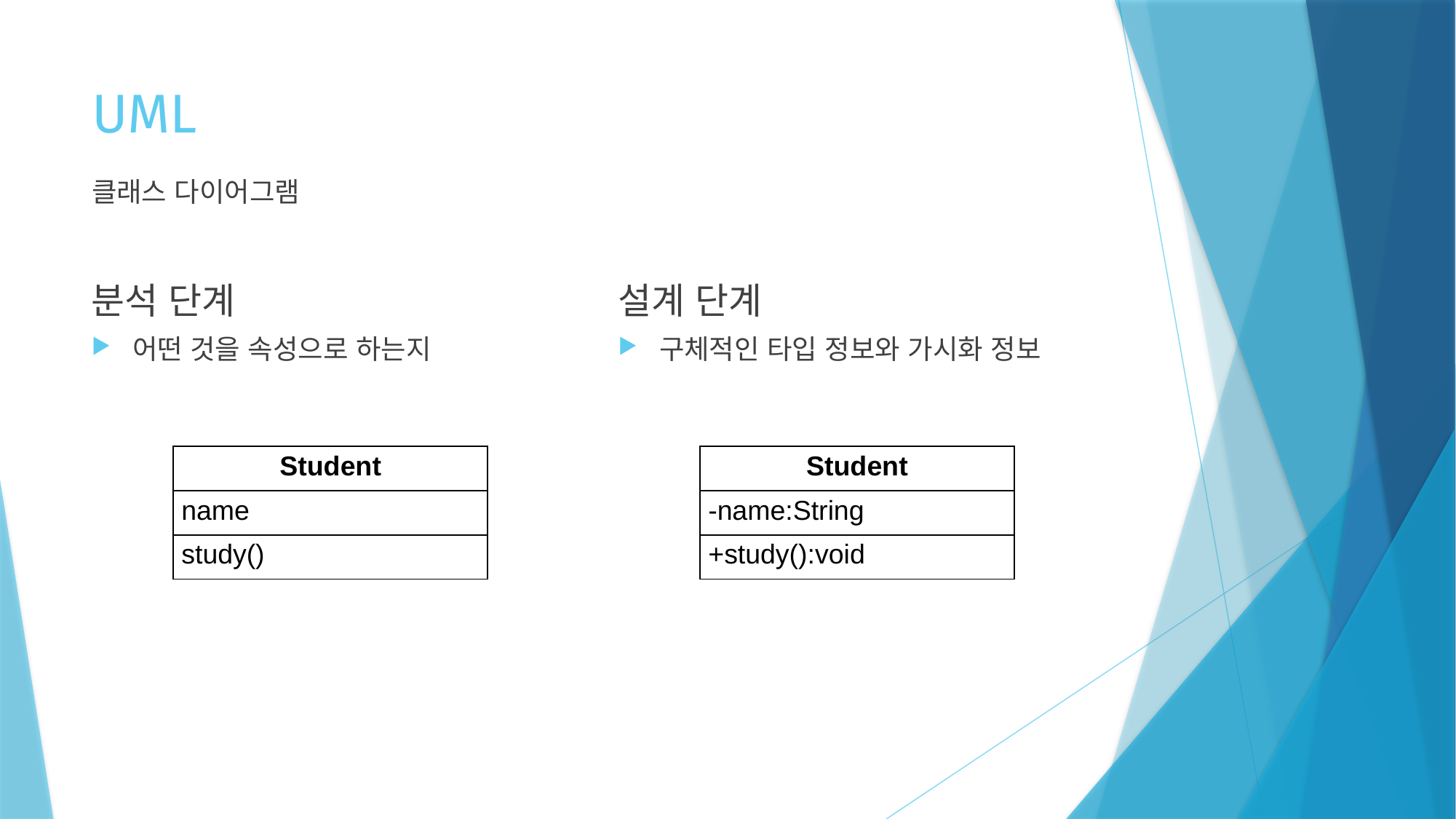

# UML
클래스 다이어그램
분석 단계
설계 단계
어떤 것을 속성으로 하는지
구체적인 타입 정보와 가시화 정보
| Student |
| --- |
| name |
| study() |
| Student |
| --- |
| -name:String |
| +study():void |